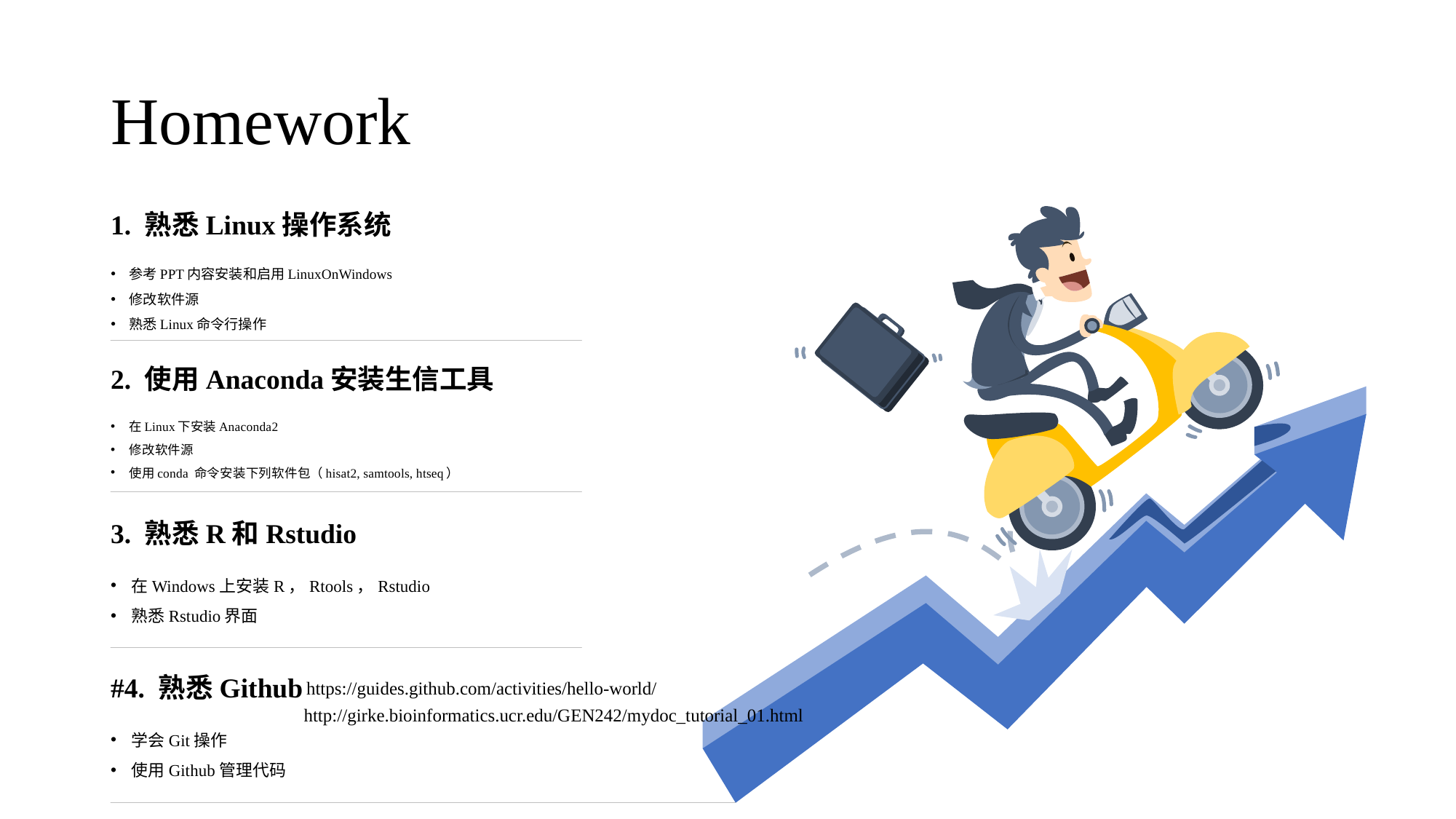

# Homework
1. 熟悉Linux操作系统
参考PPT内容安装和启用LinuxOnWindows
修改软件源
熟悉Linux命令行操作

2. 使用Anaconda安装生信工具
在Linux下安装Anaconda2
修改软件源
使用conda 命令安装下列软件包（hisat2, samtools, htseq）
3. 熟悉R和Rstudio
在Windows上安装R，Rtools，Rstudio
熟悉Rstudio界面
#4. 熟悉Github
学会Git操作
使用Github管理代码
https://guides.github.com/activities/hello-world/
http://girke.bioinformatics.ucr.edu/GEN242/mydoc_tutorial_01.html